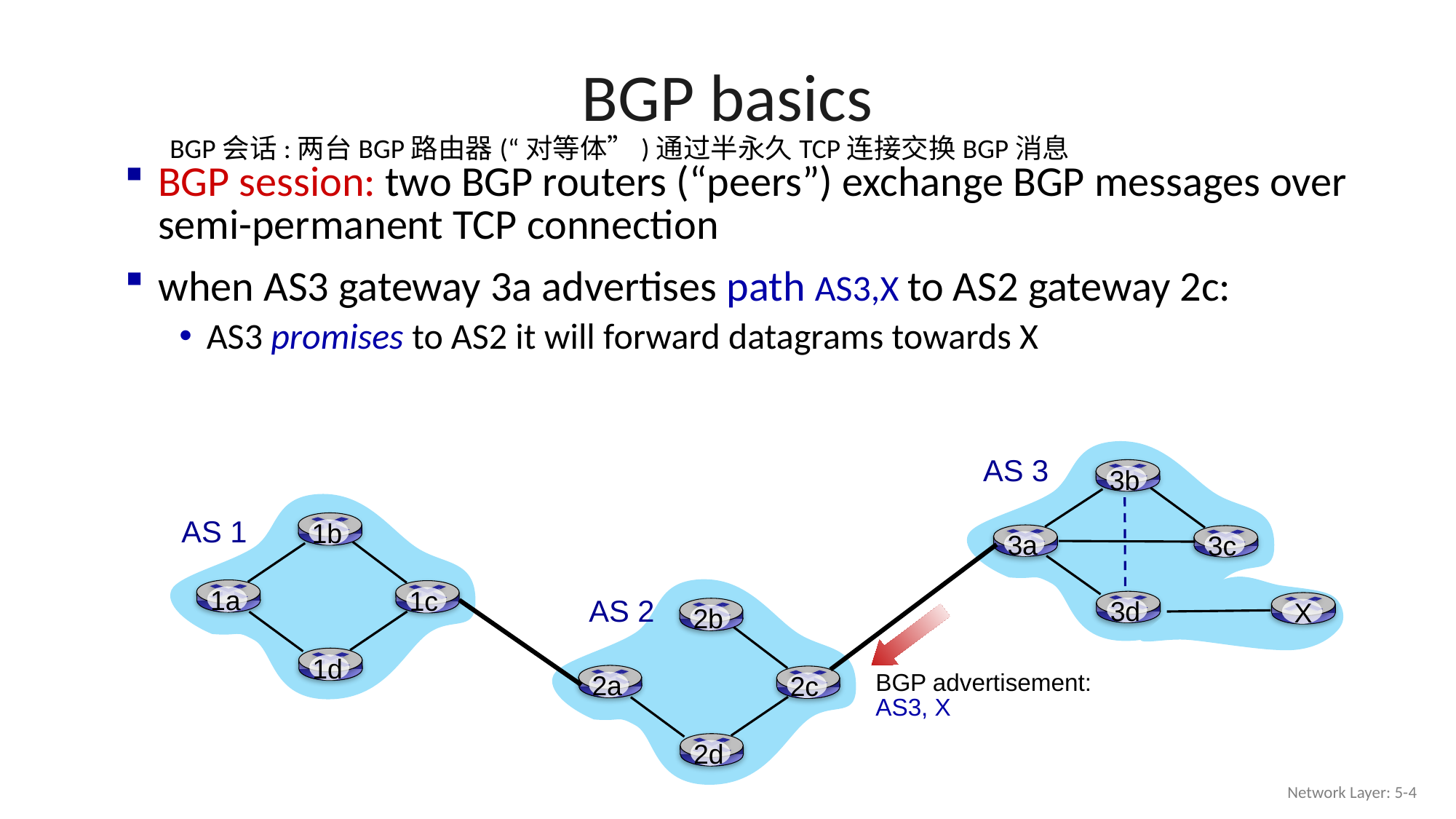

# BGP basics
BGP会话:两台BGP路由器(“对等体”)通过半永久TCP连接交换BGP消息
BGP session: two BGP routers (“peers”) exchange BGP messages over semi-permanent TCP connection
when AS3 gateway 3a advertises path AS3,X to AS2 gateway 2c:
AS3 promises to AS2 it will forward datagrams towards X

AS 3
3b

3a

3c

3d

1b

1a

1c

1d

AS 1

  X

2b

2a

2c

2d

AS 2

BGP advertisement:
AS3, X
Network Layer: 5-4